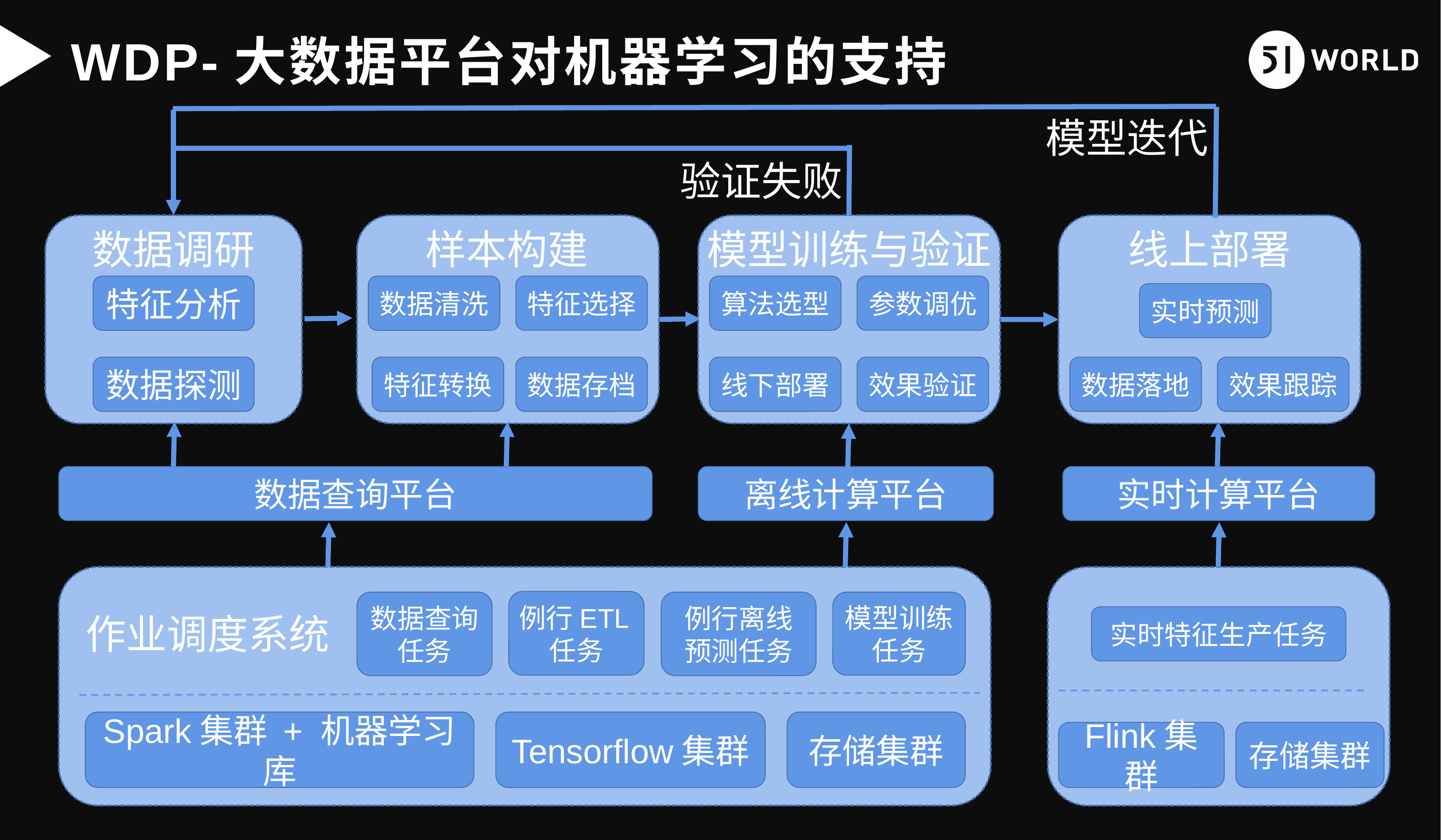

WDP-大数据平台对机器学习的支持
模型迭代
验证失败

线上部署
数据调研
样本构建
模型训练与验证
特征选择
参数调优
特征分析
数据清洗
算法选型
实时预测
特征转换
数据存档
线下部署
效果验证
数据落地
效果跟踪
数据探测
数据查询平台
离线计算平台
实时计算平台

例行ETL任务
数据查询任务
例行离线预测任务
模型训练任务
作业调度系统
实时特征生产任务
Spark集群 + 机器学习库
Tensorflow集群
存储集群
Flink集群
存储集群